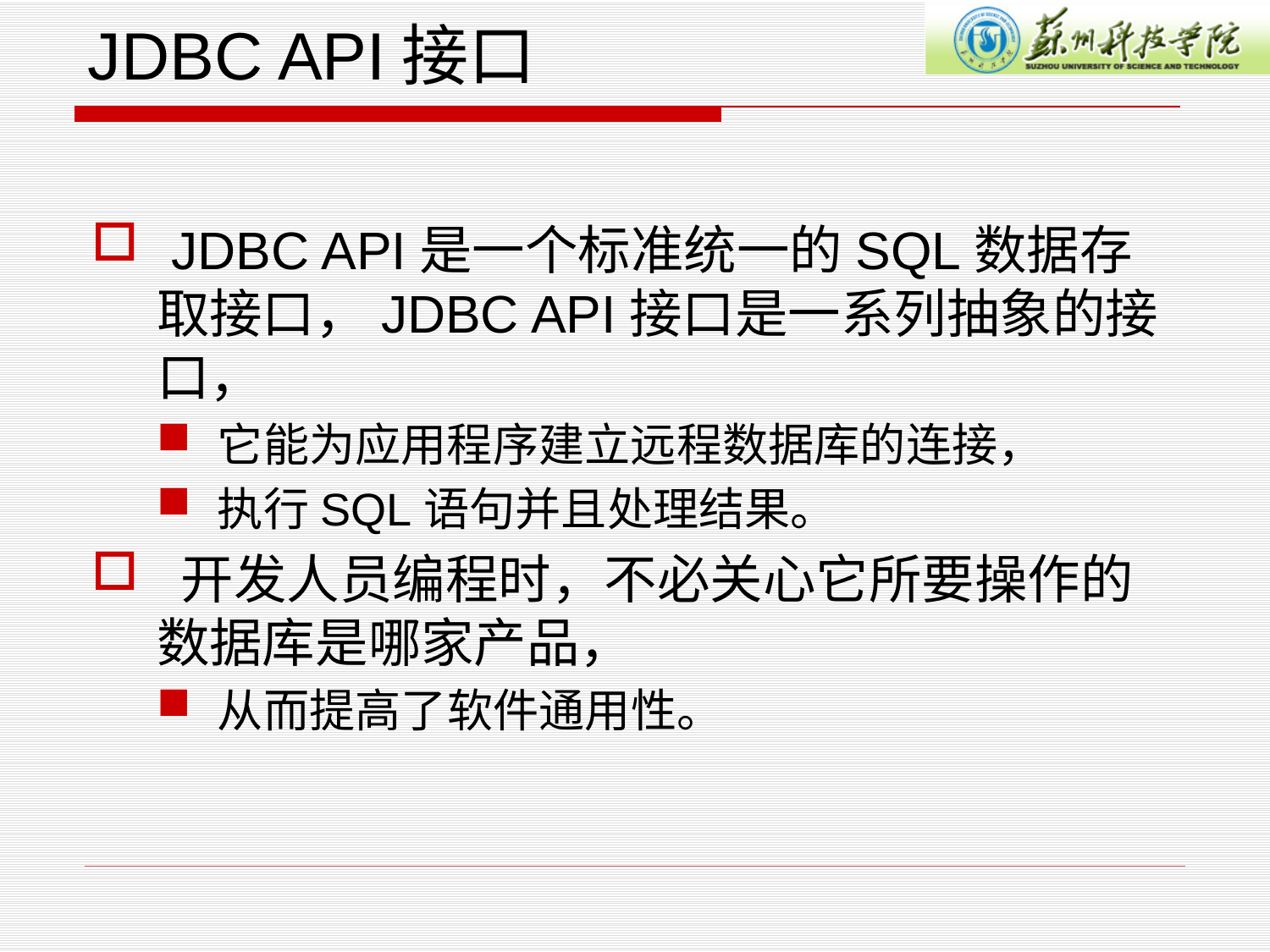

# JDBC API接口

 JDBC API是一个标准统一的SQL数据存取接口，JDBC API接口是一系列抽象的接口，
它能为应用程序建立远程数据库的连接，
执行SQL语句并且处理结果。
 开发人员编程时，不必关心它所要操作的数据库是哪家产品，
从而提高了软件通用性。